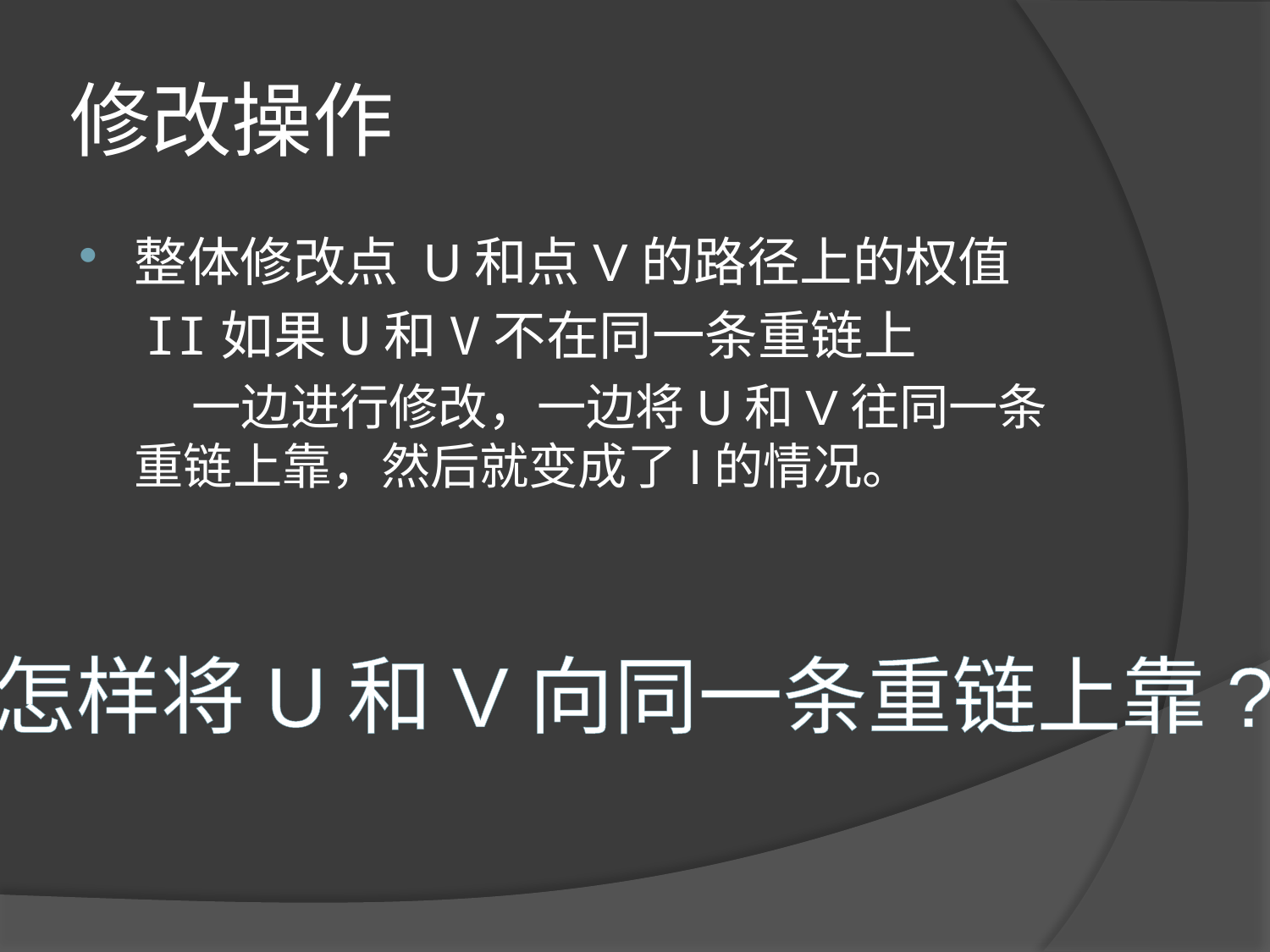

# 修改操作
整体修改点 U和点V的路径上的权值
  II如果U和V不在同一条重链上
         一边进行修改，一边将U和V往同一条重链上靠，然后就变成了I的情况。

怎样将U和V向同一条重链上靠?